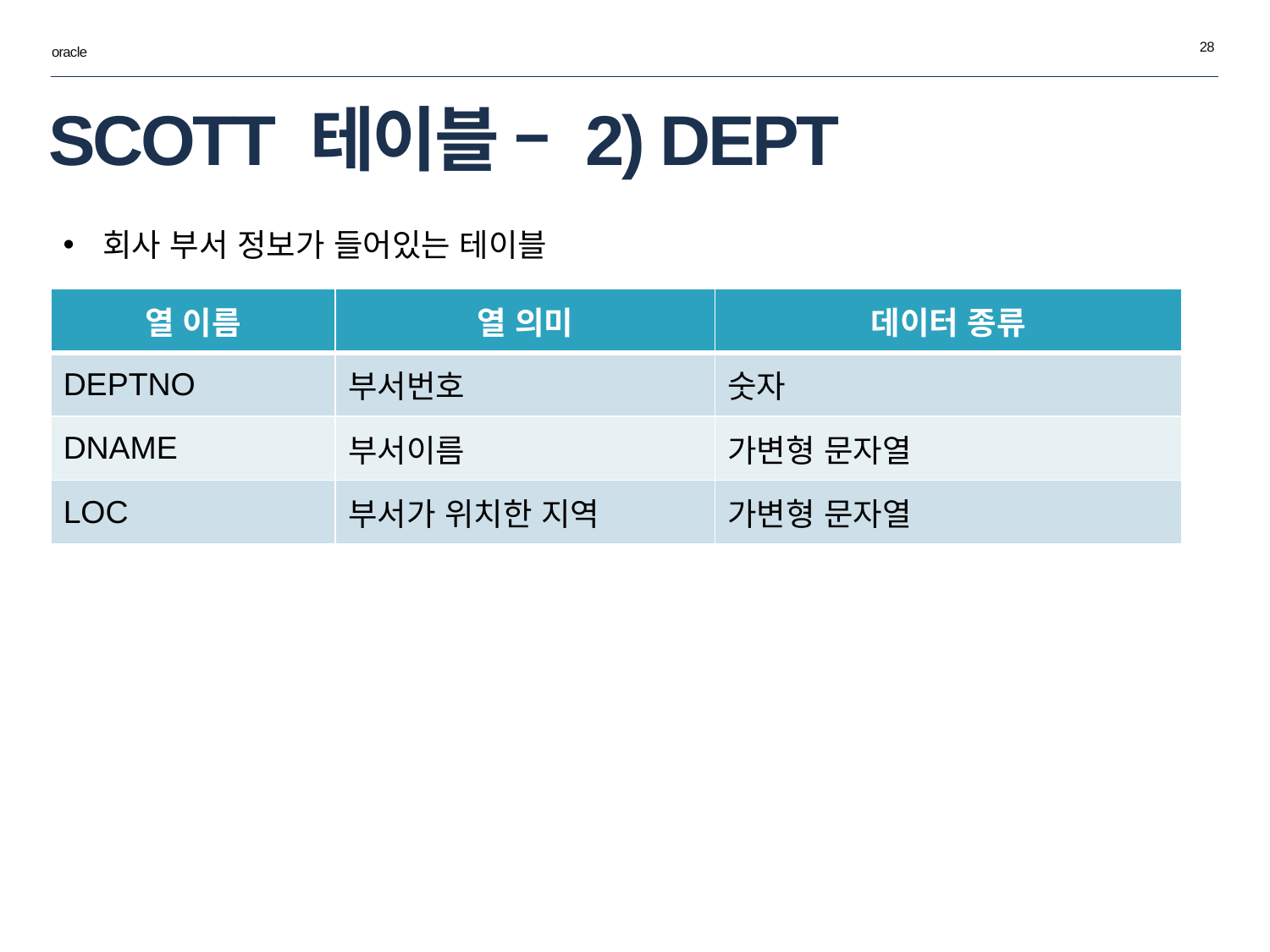

28
oracle
# SCOTT 테이블 – 2) DEPT
회사 부서 정보가 들어있는 테이블
| 열 이름 | 열 의미 | 데이터 종류 |
| --- | --- | --- |
| DEPTNO | 부서번호 | 숫자 |
| DNAME | 부서이름 | 가변형 문자열 |
| LOC | 부서가 위치한 지역 | 가변형 문자열 |